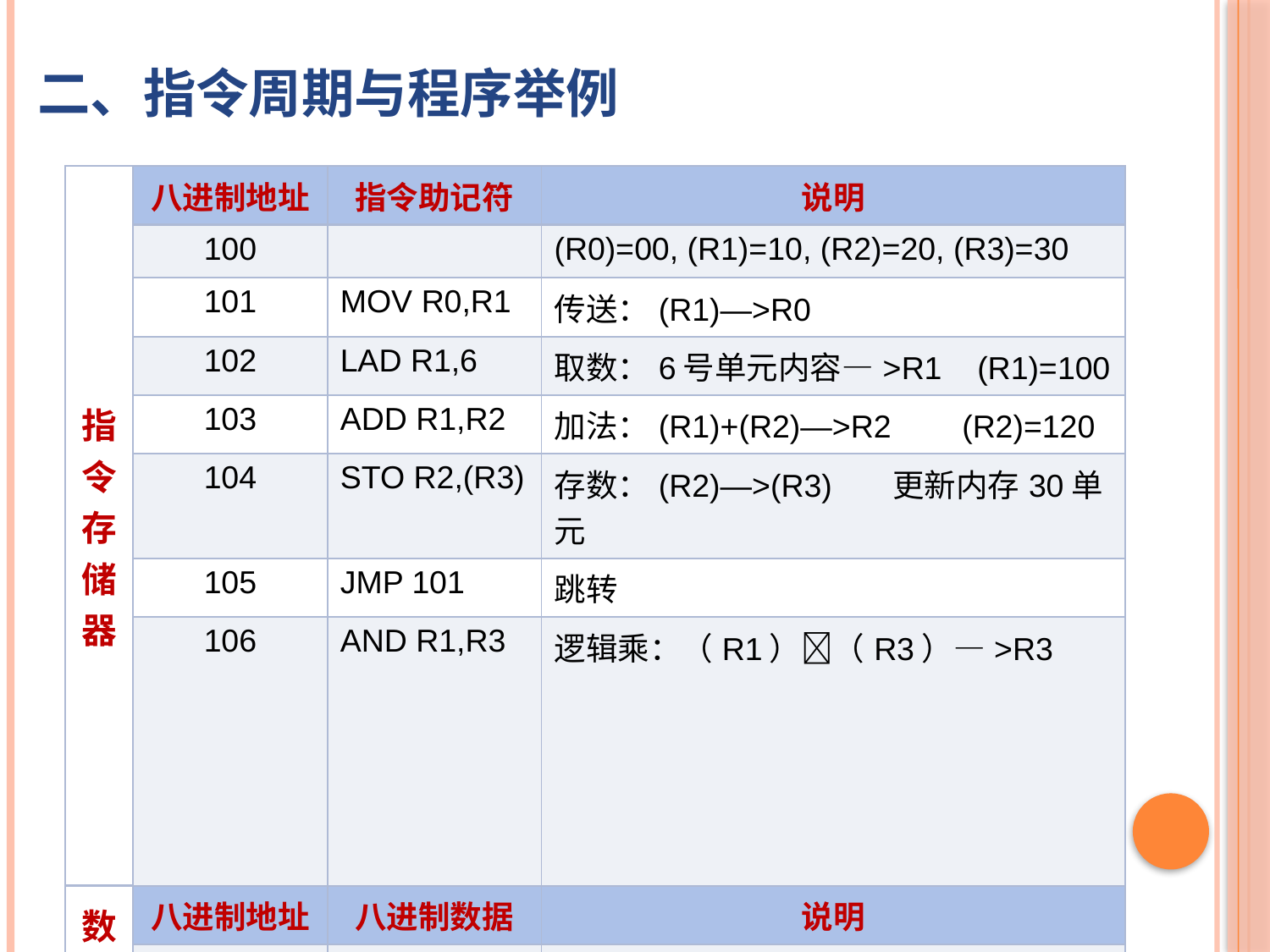

# 二、指令周期与程序举例
| 指令存储器 | 八进制地址 | 指令助记符 | 说明 |
| --- | --- | --- | --- |
|  | 100 |  | (R0)=00, (R1)=10, (R2)=20, (R3)=30 |
|  | 101 | MOV R0,R1 | 传送：(R1)—>R0 |
|  | 102 | LAD R1,6 | 取数：6号单元内容—>R1 (R1)=100 |
|  | 103 | ADD R1,R2 | 加法：(R1)+(R2)—>R2 (R2)=120 |
|  | 104 | STO R2,(R3) | 存数：(R2)—>(R3) 更新内存30单元 |
|  | 105 | JMP 101 | 跳转 |
|  | 106 | AND R1,R3 | 逻辑乘：（R1）•（R3）—>R3 |
| 数据存储器 | 八进制地址 | 八进制数据 | 说明 |
|  | 5 | 70 |  |
|  | 6 | 100 |  |
|  | 。。。 | 。。。 |  |
|  | 30 | 40（120） | 执行STO指令后，内容由40变为120 |